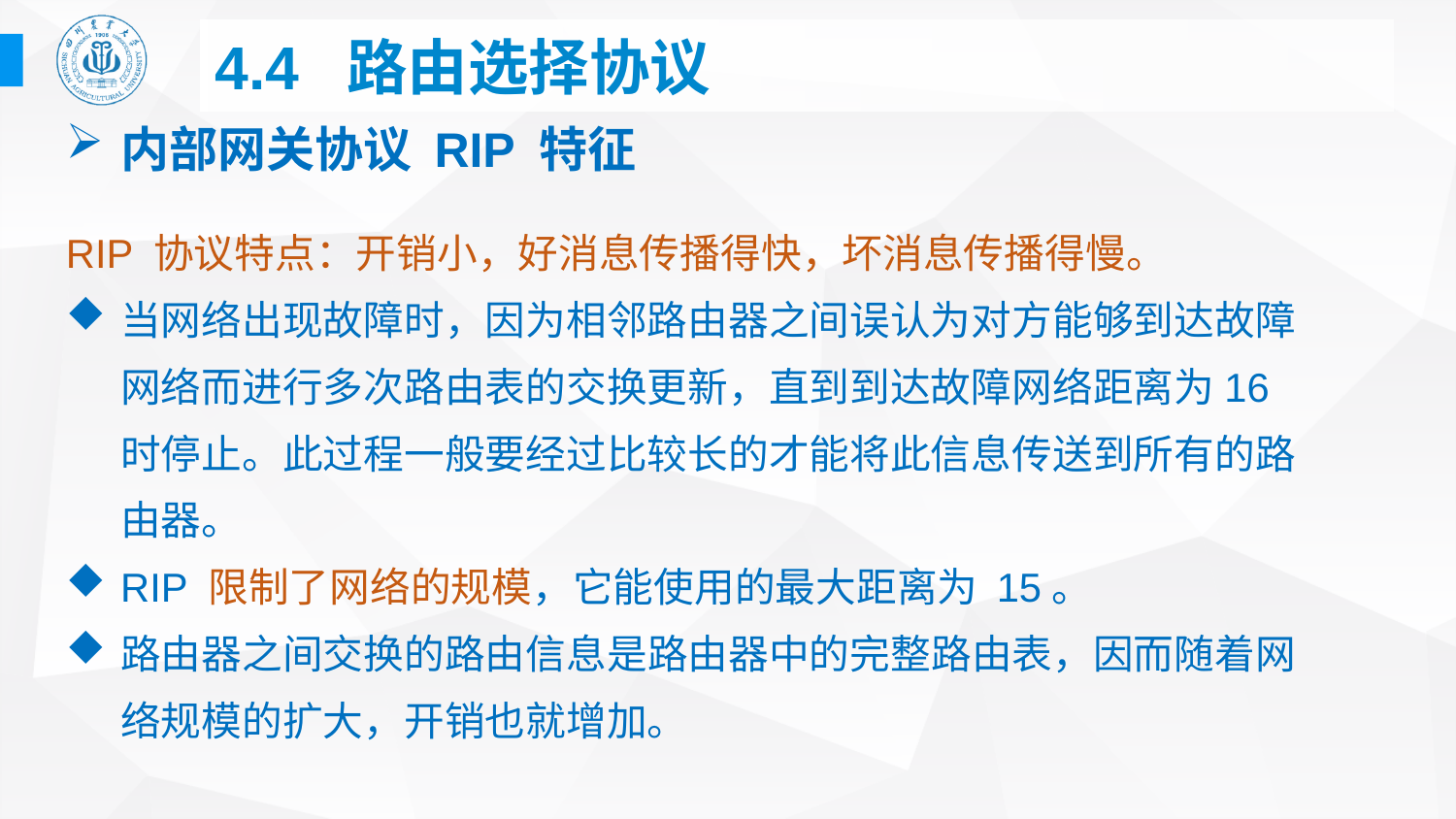

# 4.4  路由选择协议
内部网关协议 RIP 特征
RIP 协议特点：开销小，好消息传播得快，坏消息传播得慢。
当网络出现故障时，因为相邻路由器之间误认为对方能够到达故障网络而进行多次路由表的交换更新，直到到达故障网络距离为16时停止。此过程一般要经过比较长的才能将此信息传送到所有的路由器。
RIP 限制了网络的规模，它能使用的最大距离为 15。
路由器之间交换的路由信息是路由器中的完整路由表，因而随着网络规模的扩大，开销也就增加。